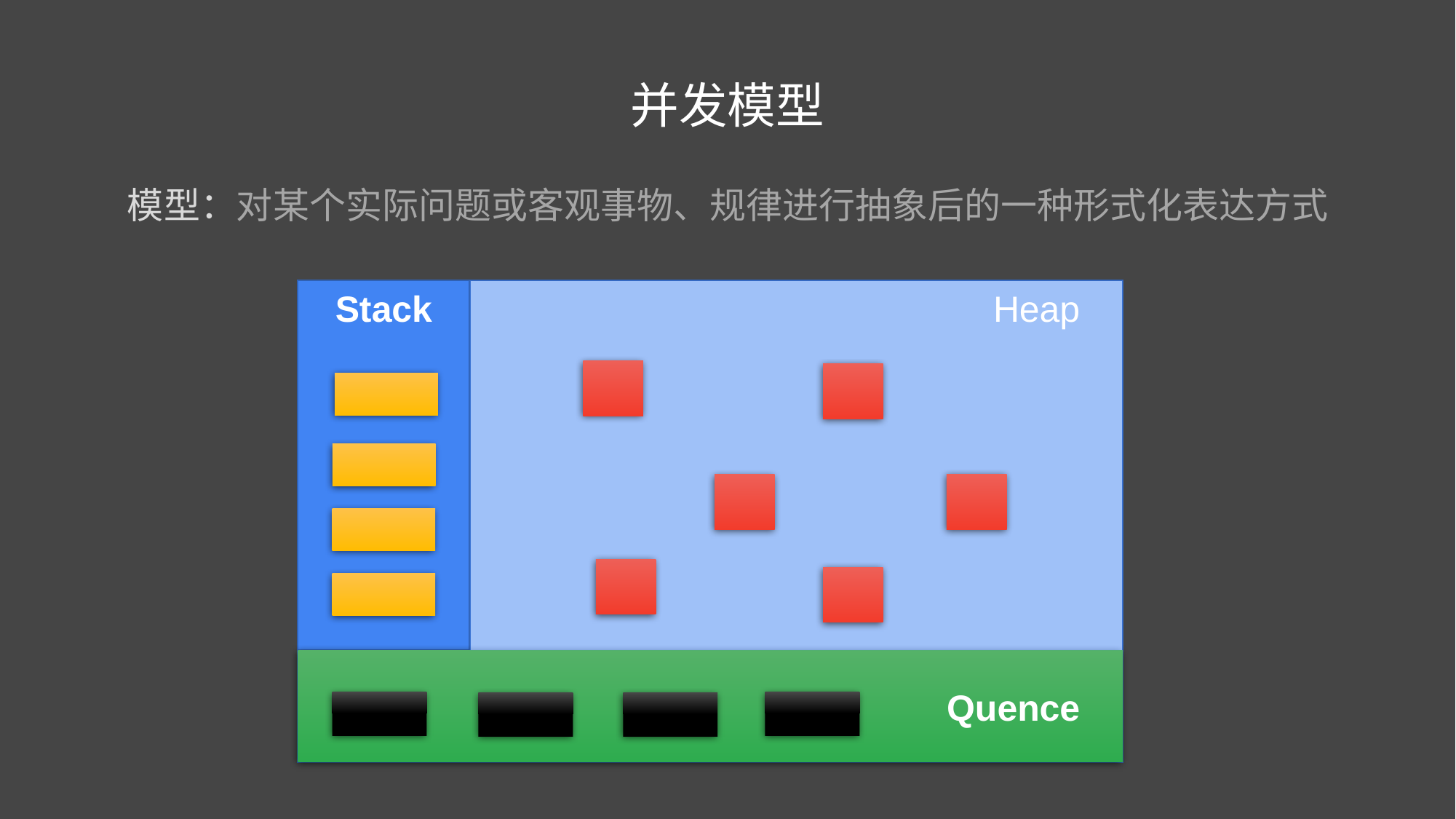

并发模型
模型：对某个实际问题或客观事物、规律进行抽象后的一种形式化表达方式

Stack
Heap

Quence